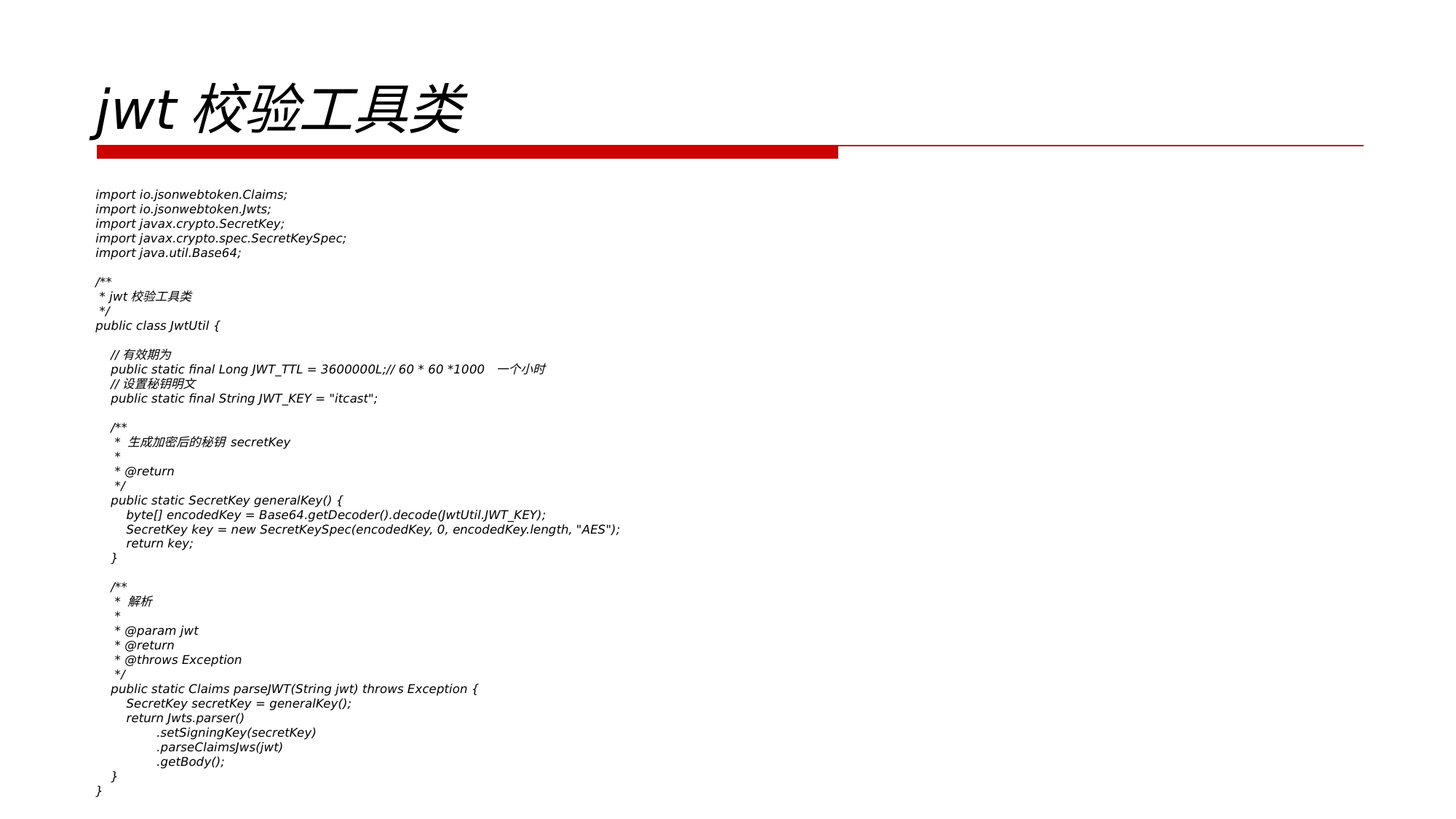

# jwt校验工具类
import io.jsonwebtoken.Claims;
import io.jsonwebtoken.Jwts;
import javax.crypto.SecretKey;
import javax.crypto.spec.SecretKeySpec;
import java.util.Base64;
​
/**
 * jwt校验工具类
 */
public class JwtUtil {
​
    //有效期为
    public static final Long JWT_TTL = 3600000L;// 60 * 60 *1000  一个小时
    //设置秘钥明文
    public static final String JWT_KEY = "itcast";
​
    /**
     * 生成加密后的秘钥 secretKey
     *
     * @return
     */
    public static SecretKey generalKey() {
        byte[] encodedKey = Base64.getDecoder().decode(JwtUtil.JWT_KEY);
        SecretKey key = new SecretKeySpec(encodedKey, 0, encodedKey.length, "AES");
        return key;
    }
​
    /**
     * 解析
     *
     * @param jwt
     * @return
     * @throws Exception
     */
    public static Claims parseJWT(String jwt) throws Exception {
        SecretKey secretKey = generalKey();
        return Jwts.parser()
                .setSigningKey(secretKey)
                .parseClaimsJws(jwt)
                .getBody();
    }
}